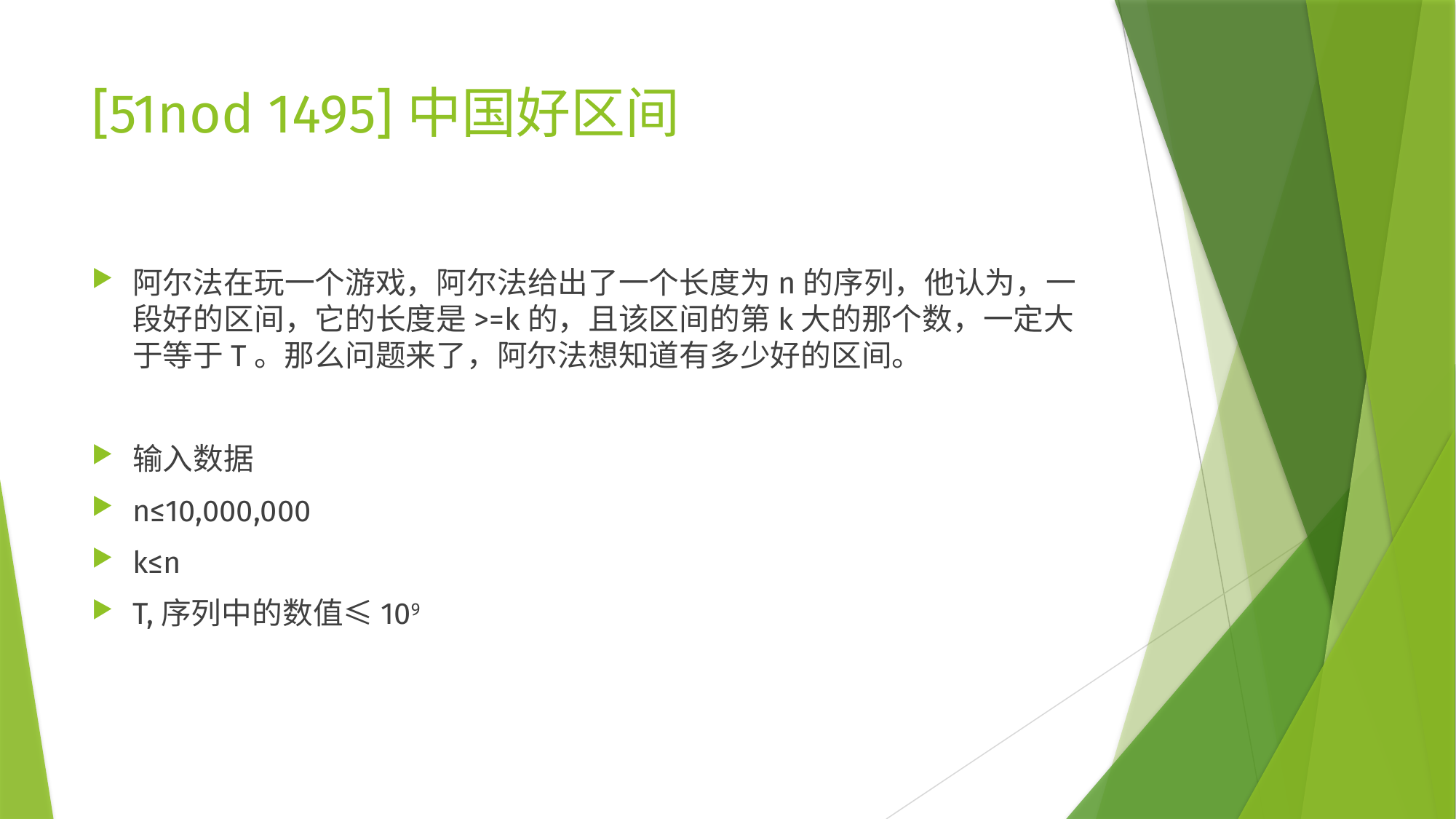

# [51nod 1495]中国好区间
阿尔法在玩一个游戏，阿尔法给出了一个长度为n的序列，他认为，一段好的区间，它的长度是>=k的，且该区间的第k大的那个数，一定大于等于T。那么问题来了，阿尔法想知道有多少好的区间。

输入数据
n≤10,000,000
k≤n
T,序列中的数值≤109